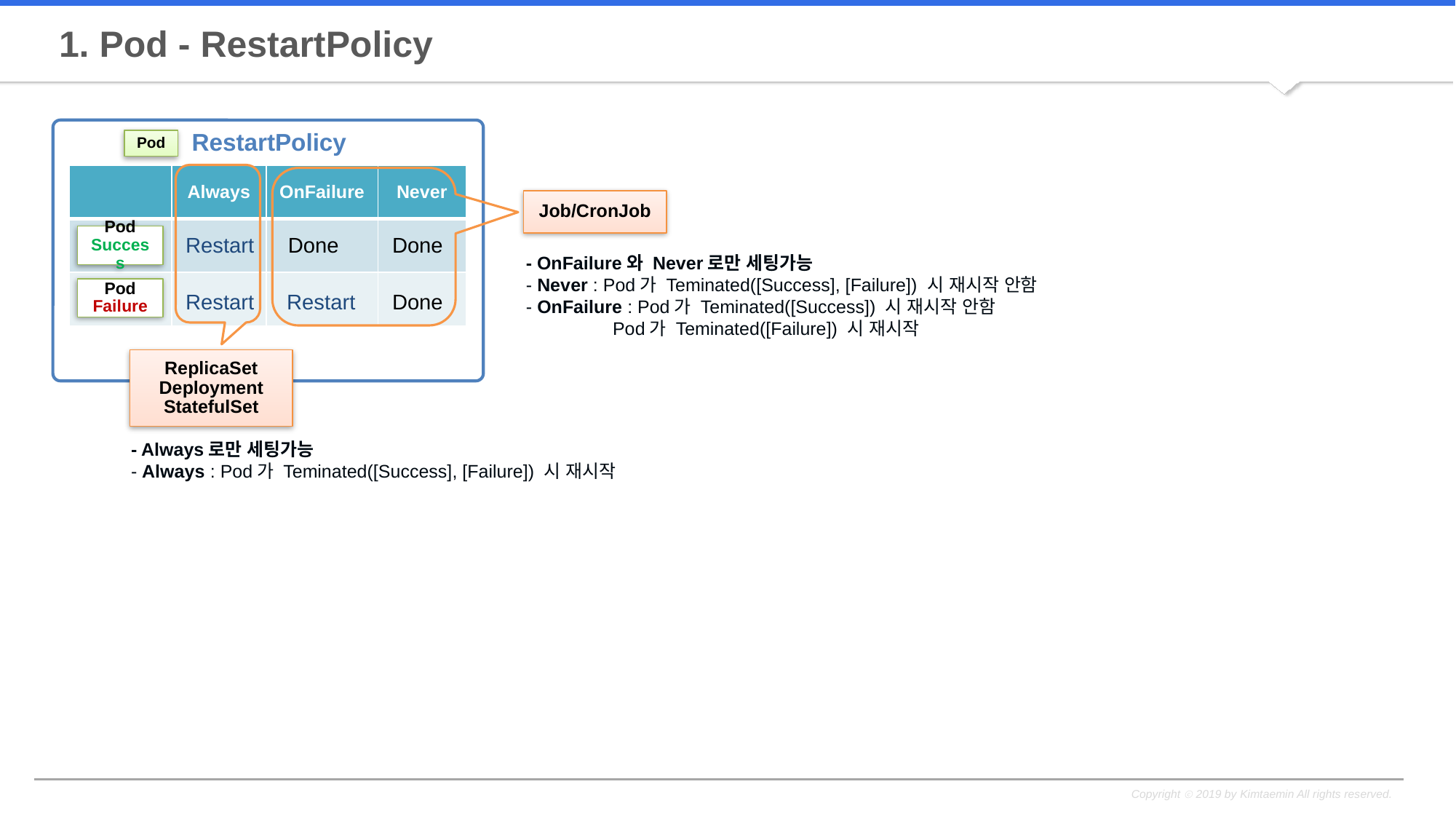

1. Pod - RestartPolicy

Pod
RestartPolicy
Pod
Success
Pod
Failure

ReplicaSet
Deployment
StatefulSet
|  | Always | OnFailure | Never |
| --- | --- | --- | --- |
|  |  |  |  |
|  |  |  |  |

Job/CronJob
Restart
Restart
Done
Restart
Done
Done
- OnFailure와 Never로만 세팅가능
- Never : Pod가 Teminated([Success], [Failure]) 시 재시작 안함
- OnFailure : Pod가 Teminated([Success]) 시 재시작 안함
                 Pod가 Teminated([Failure]) 시 재시작
- Always로만 세팅가능
- Always : Pod가 Teminated([Success], [Failure]) 시 재시작